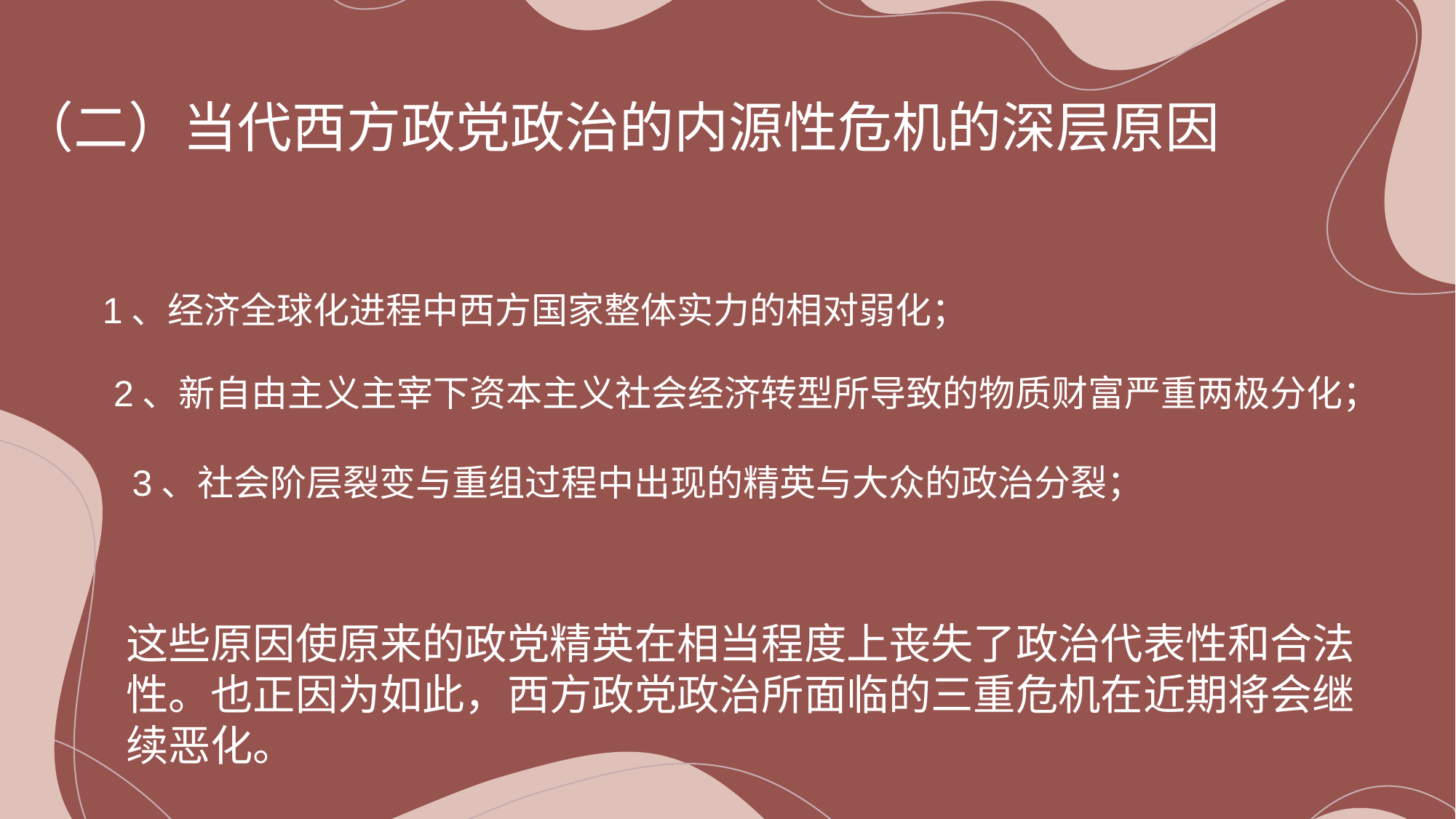

（二）当代西方政党政治的内源性危机的深层原因

1、经济全球化进程中西方国家整体实力的相对弱化；
2、新自由主义主宰下资本主义社会经济转型所导致的物质财富严重两极分化；
3、社会阶层裂变与重组过程中出现的精英与大众的政治分裂；
这些原因使原来的政党精英在相当程度上丧失了政治代表性和合法性。也正因为如此，西方政党政治所面临的三重危机在近期将会继续恶化。